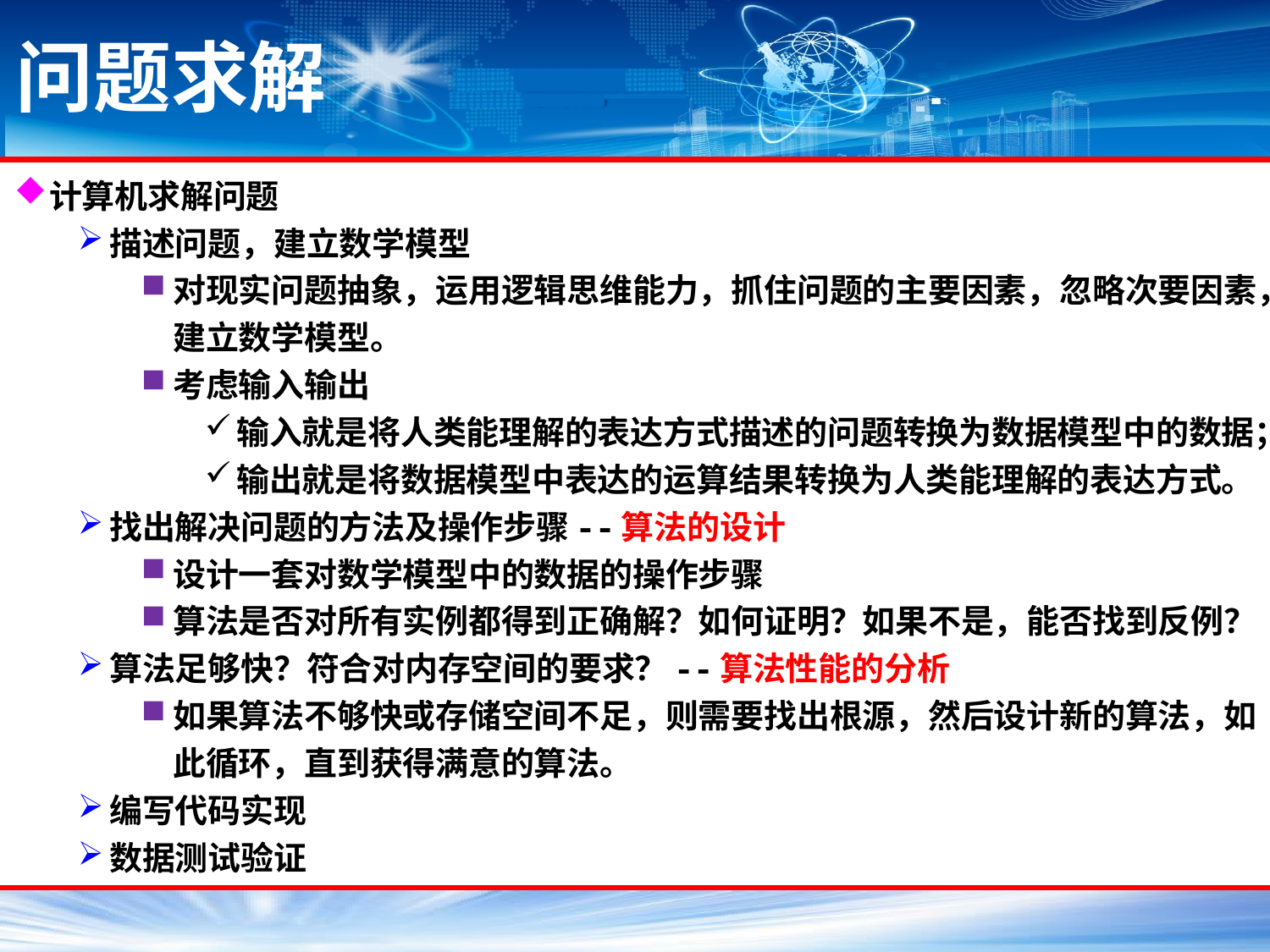

# 问题求解
计算机求解问题
描述问题，建立数学模型
对现实问题抽象，运用逻辑思维能力，抓住问题的主要因素，忽略次要因素，建立数学模型。
考虑输入输出
输入就是将人类能理解的表达方式描述的问题转换为数据模型中的数据；
输出就是将数据模型中表达的运算结果转换为人类能理解的表达方式。
找出解决问题的方法及操作步骤--算法的设计
设计一套对数学模型中的数据的操作步骤
算法是否对所有实例都得到正确解？如何证明？如果不是，能否找到反例？
算法足够快？符合对内存空间的要求？--算法性能的分析
如果算法不够快或存储空间不足，则需要找出根源，然后设计新的算法，如此循环，直到获得满意的算法。
编写代码实现
数据测试验证